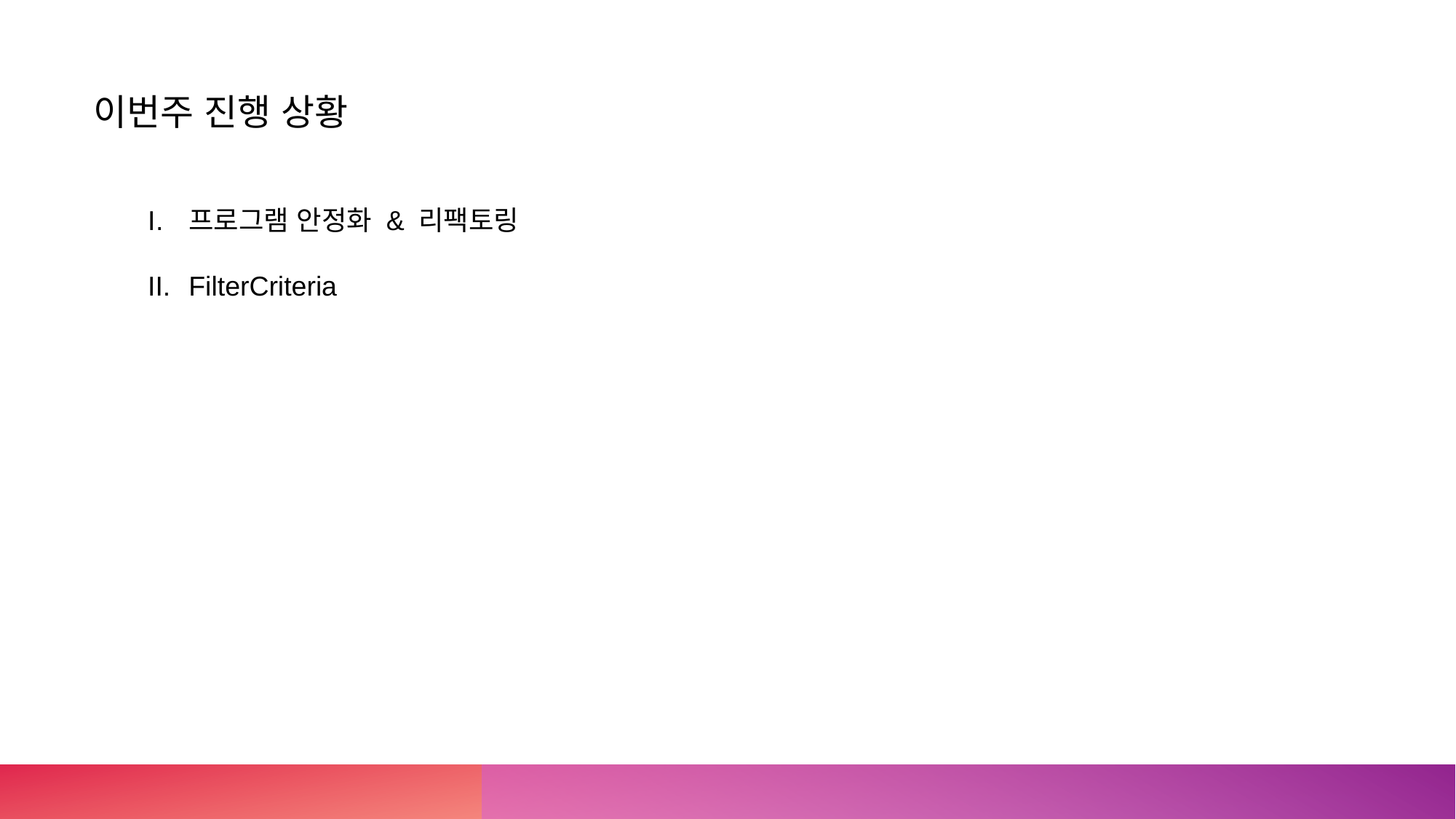

이번주 진행 상황
프로그램 안정화 & 리팩토링

FilterCriteria